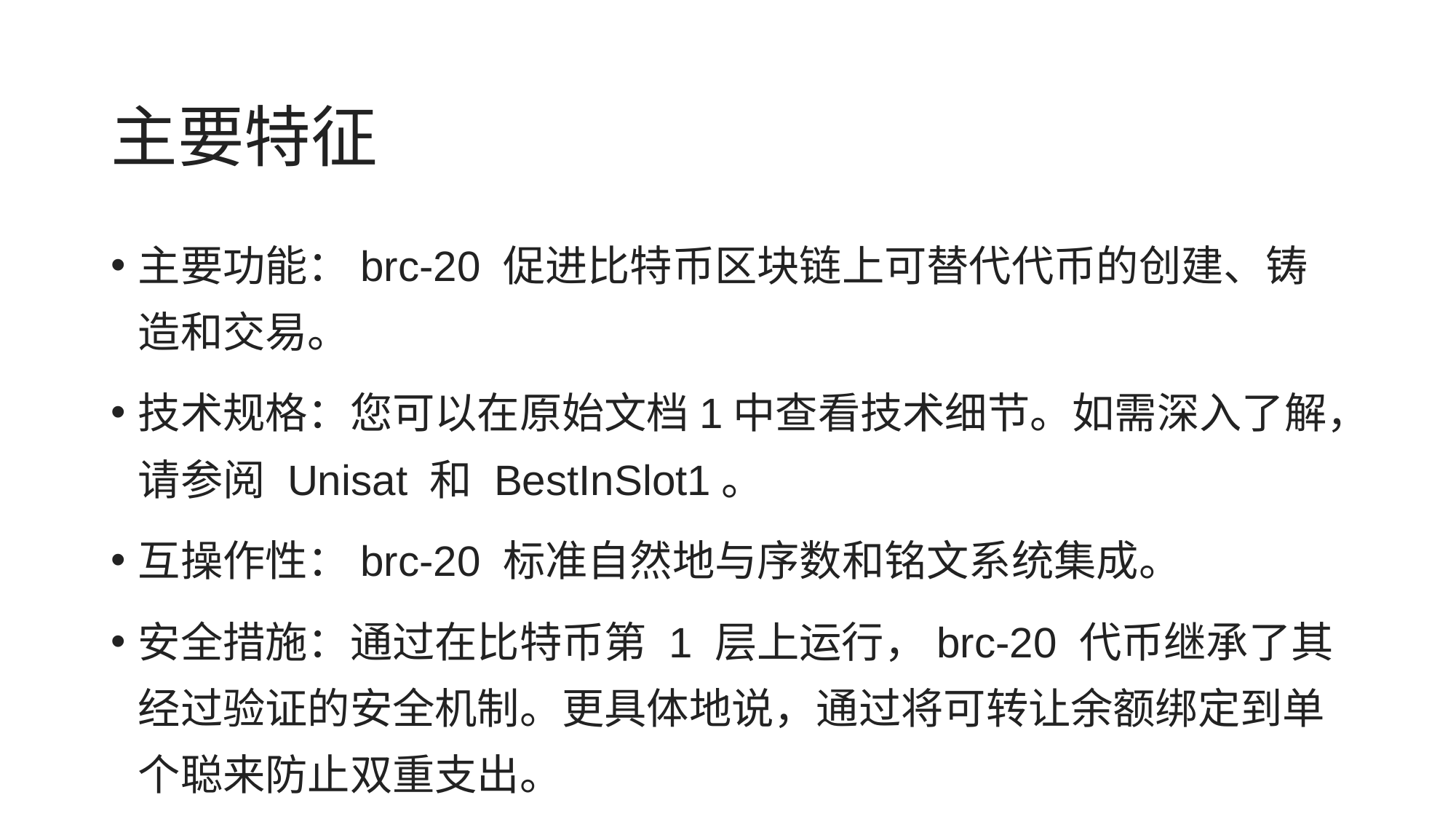

# 主要特征
主要功能：brc-20 促进比特币区块链上可替代代币的创建、铸造和交易。
技术规格：您可以在原始文档1中查看技术细节。如需深入了解，请参阅 Unisat 和 BestInSlot1。
互操作性：brc-20 标准自然地与序数和铭文系统集成。
安全措施：通过在比特币第 1 层上运行，brc-20 代币继承了其经过验证的安全机制。更具体地说，通过将可转让余额绑定到单个聪来防止双重支出。